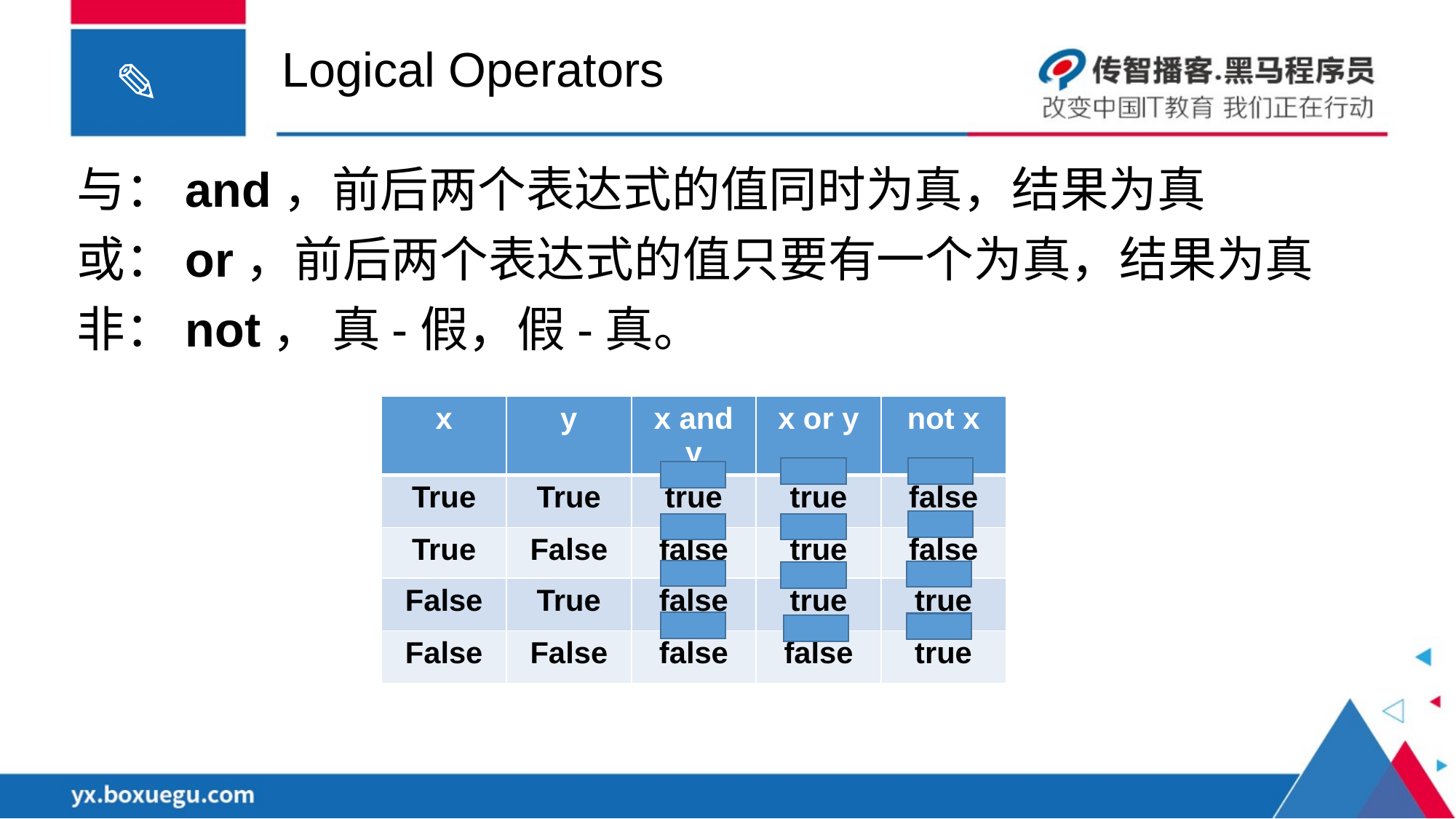

# Logical Operators
与：and，前后两个表达式的值同时为真，结果为真
或：or，前后两个表达式的值只要有一个为真，结果为真
非：not， 真-假，假-真。
| x | y | x and y | x or y | not x |
| --- | --- | --- | --- | --- |
| True | True | true | true | false |
| True | False | false | true | false |
| False | True | false | true | true |
| False | False | false | false | true |